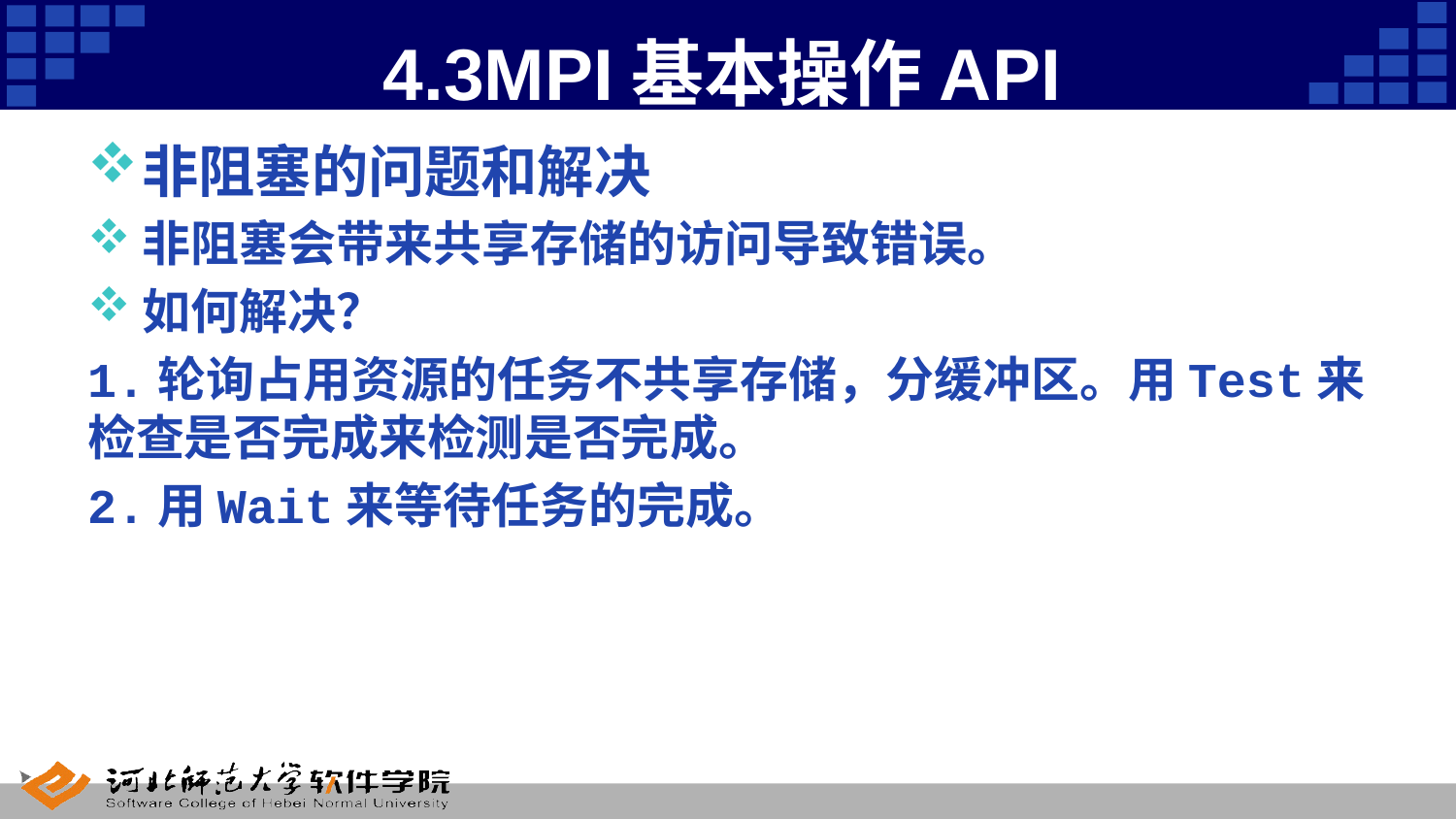

# 4.3MPI基本操作API
非阻塞的问题和解决
非阻塞会带来共享存储的访问导致错误。
如何解决？
1.轮询占用资源的任务不共享存储，分缓冲区。用Test来检查是否完成来检测是否完成。
2.用Wait来等待任务的完成。